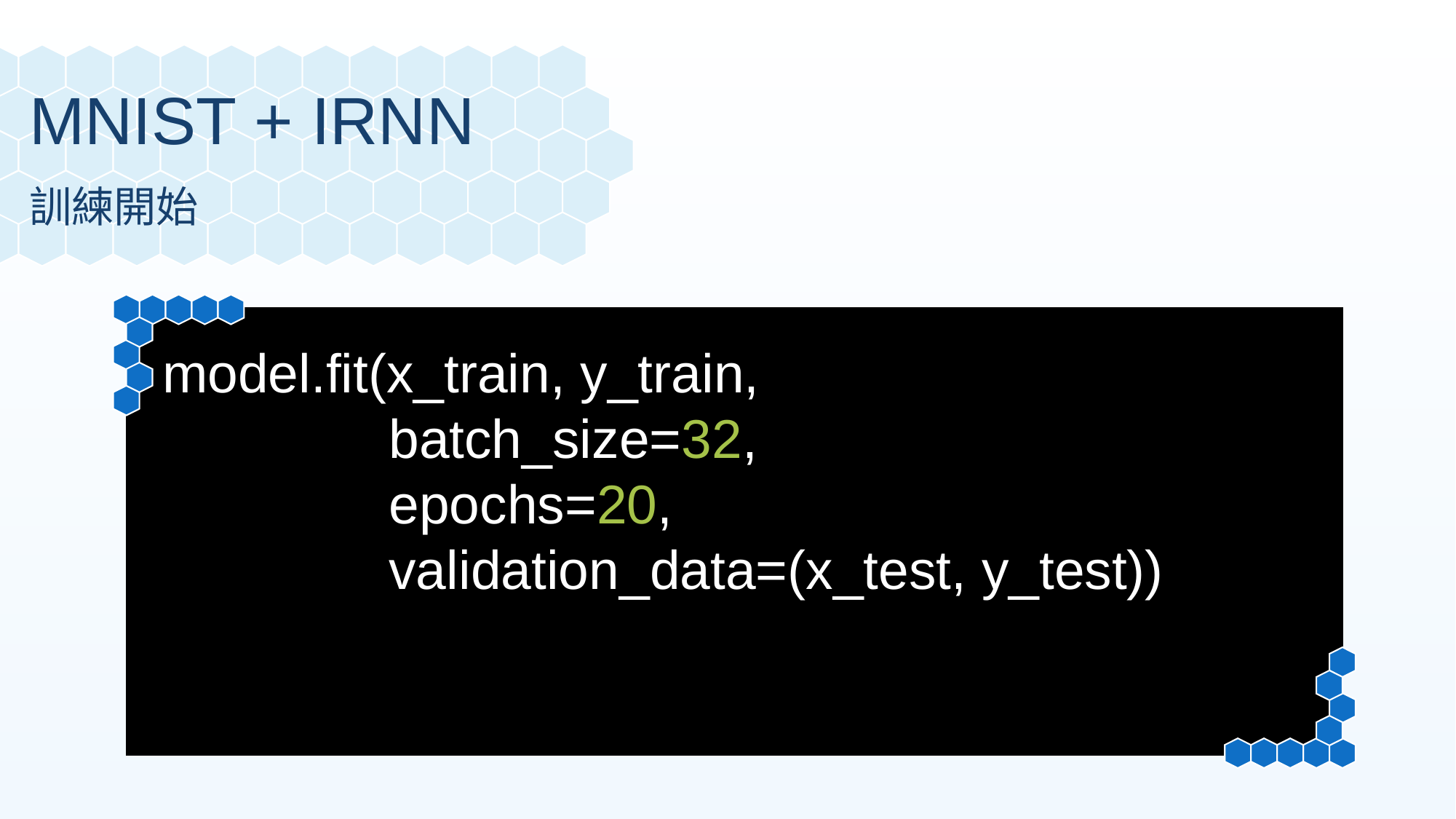

MNIST + IRNN
訓練開始

model.fit(x_train, y_train,
               batch_size=32,
               epochs=20,
               validation_data=(x_test, y_test))